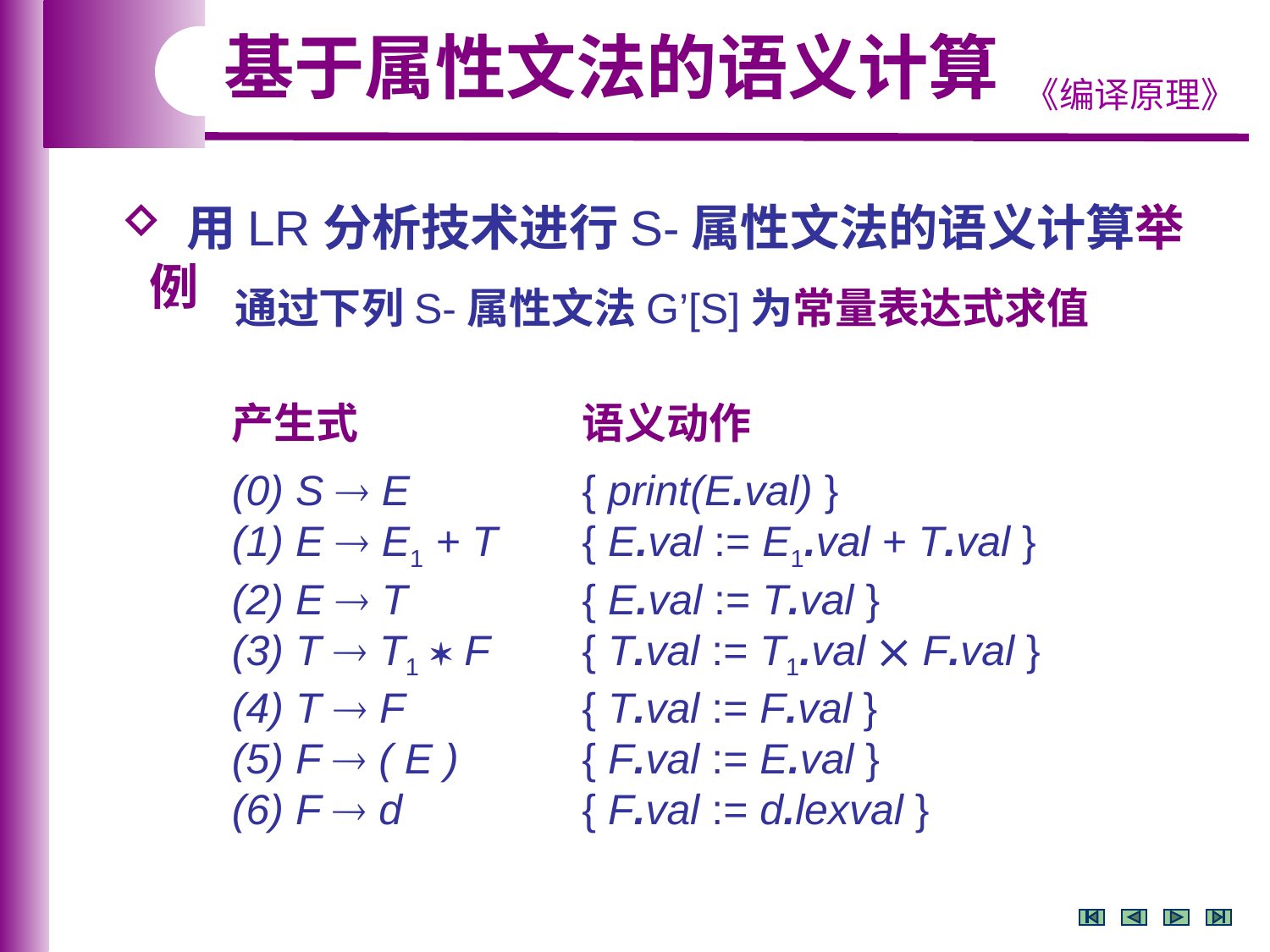

基于属性文法的语义计算
 用LR分析技术进行S-属性文法的语义计算举例
   通过下列S-属性文法G’[S]为常量表达式求值
产生式

(0) S → E
(1) E → E1 + T
(2) E → T
(3) T → T1 ∗ F
(4) T → F
(5) F → ( E )
(6) F → d
语义动作

{ print(E.val) }
{ E.val := E1.val + T.val }
{ E.val := T.val }
{ T.val := T1.val × F.val }
{ T.val := F.val }
{ F.val := E.val }
{ F.val := d.lexval }